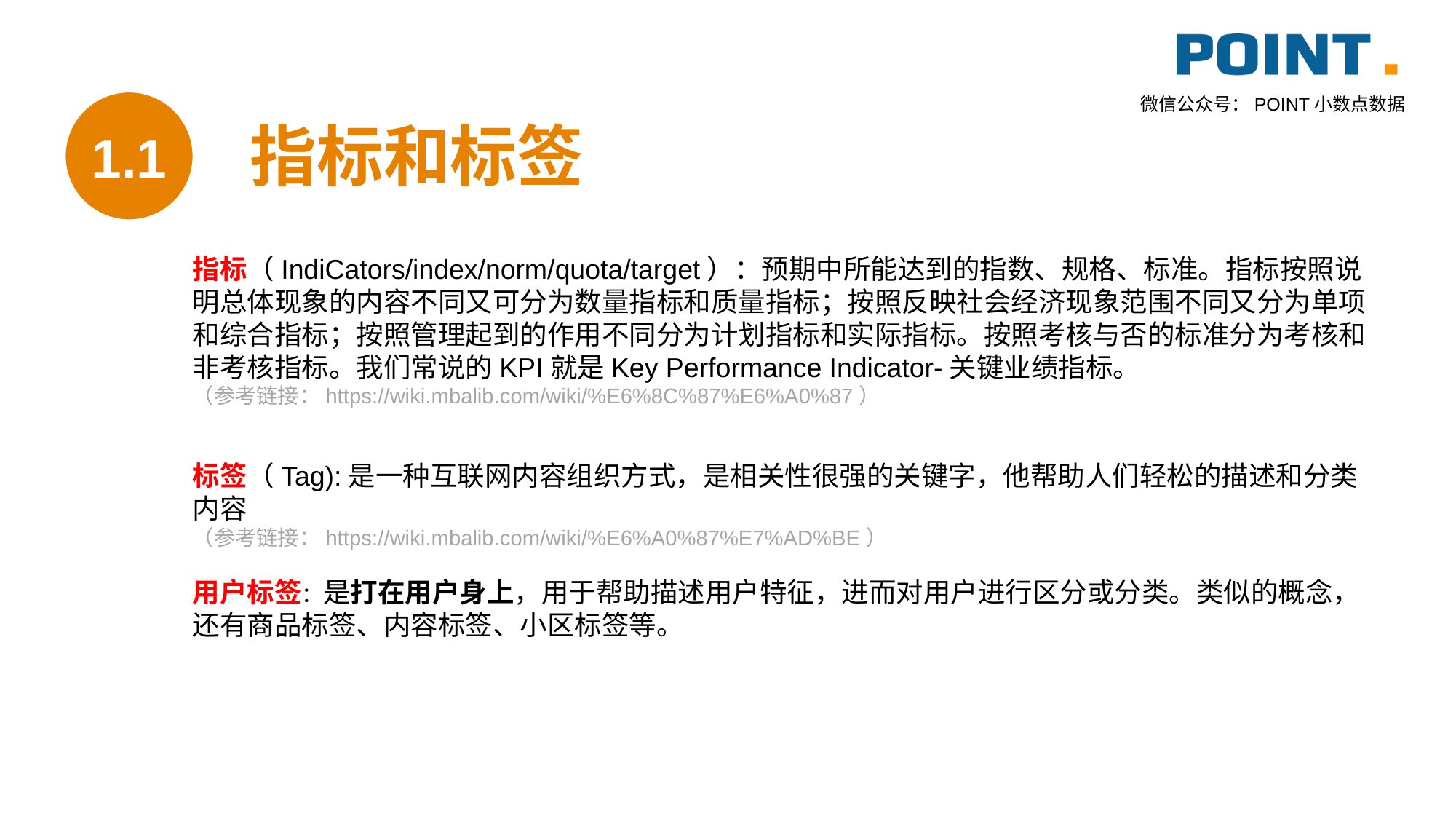

1.1
指标和标签
指标（IndiCators/index/norm/quota/target）：预期中所能达到的指数、规格、标准。指标按照说明总体现象的内容不同又可分为数量指标和质量指标；按照反映社会经济现象范围不同又分为单项和综合指标；按照管理起到的作用不同分为计划指标和实际指标。按照考核与否的标准分为考核和非考核指标。我们常说的KPI就是Key Performance Indicator-关键业绩指标。
（参考链接：https://wiki.mbalib.com/wiki/%E6%8C%87%E6%A0%87）

标签（Tag):是一种互联网内容组织方式，是相关性很强的关键字，他帮助人们轻松的描述和分类内容
（参考链接：https://wiki.mbalib.com/wiki/%E6%A0%87%E7%AD%BE）

用户标签：是打在用户身上，用于帮助描述用户特征，进而对用户进行区分或分类。类似的概念，还有商品标签、内容标签、小区标签等。